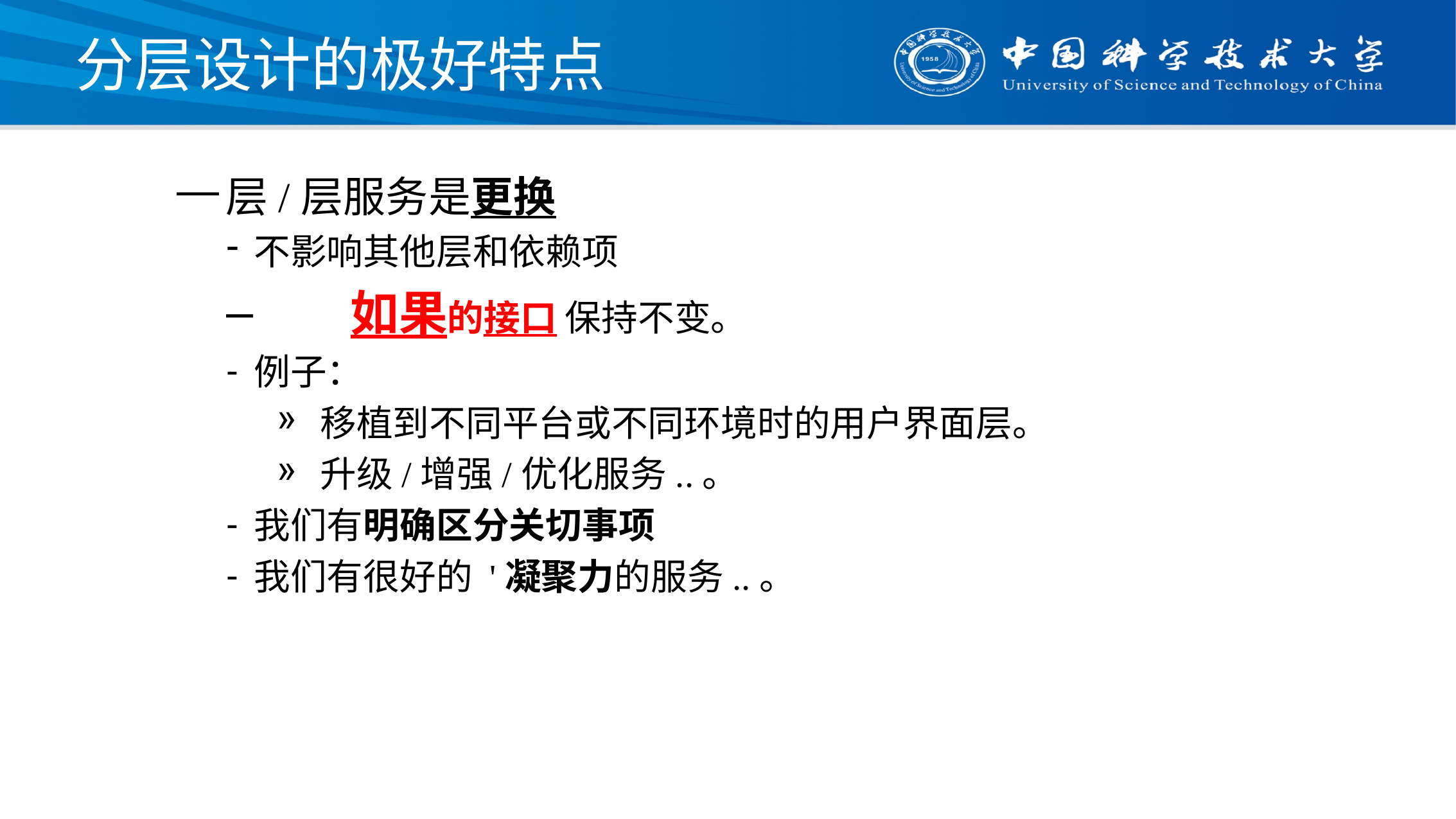

# 分层设计的极好特点
层/层服务是更换
不影响其他层和依赖项
	如果的接口 保持不变。
例子：
移植到不同平台或不同环境时的用户界面层。
升级/增强/优化服务..。
我们有明确区分关切事项
我们有很好的 '凝聚力的服务..。